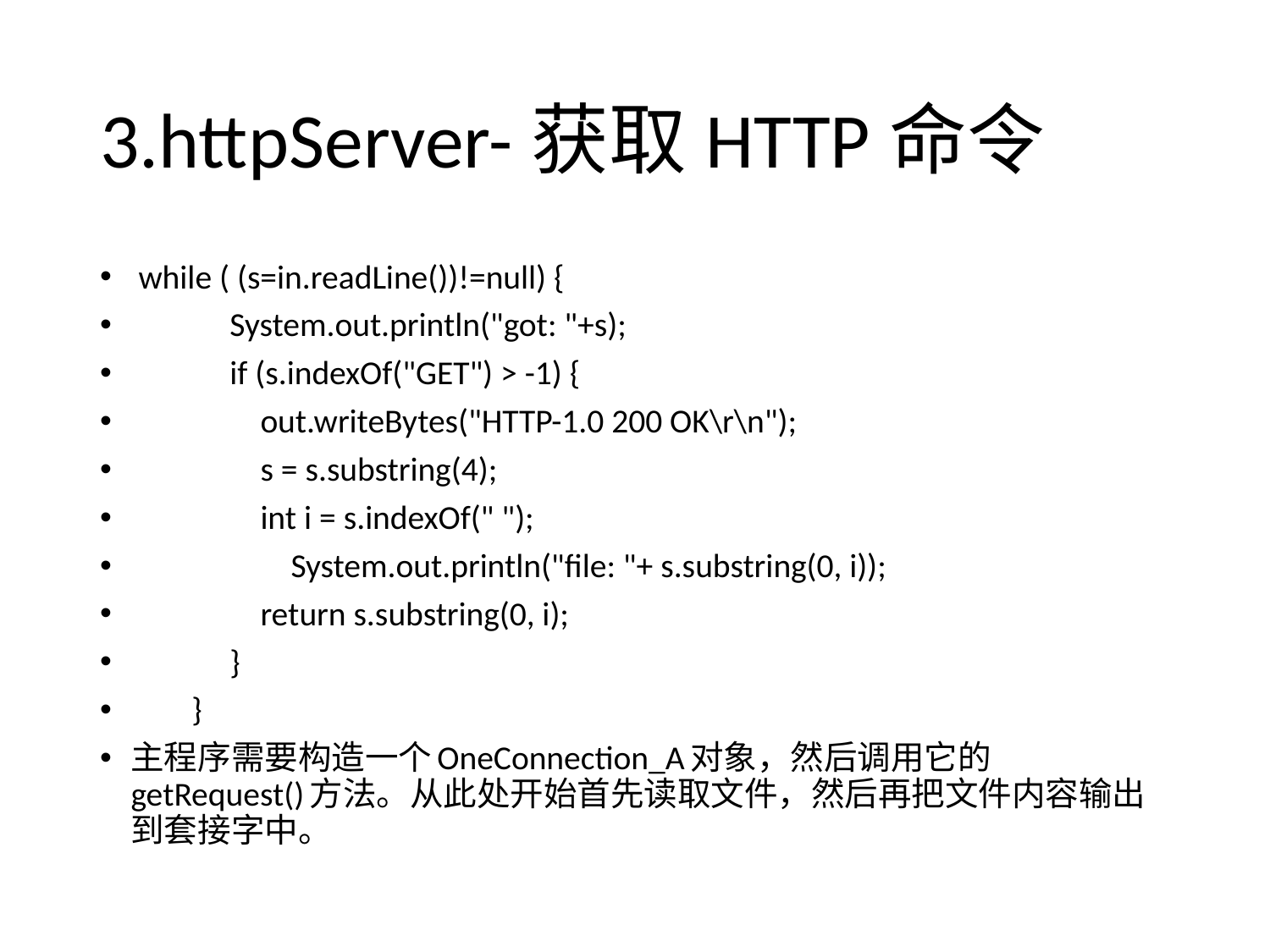

# 3.httpServer-获取HTTP命令
 while ( (s=in.readLine())!=null) {
             System.out.println("got: "+s);
             if (s.indexOf("GET") > -1) {
                 out.writeBytes("HTTP-1.0 200 OK\r\n");
                 s = s.substring(4);
                 int i = s.indexOf(" ");
                     System.out.println("file: "+ s.substring(0, i));
                 return s.substring(0, i);
             }
        }
主程序需要构造一个OneConnection_A对象，然后调用它的getRequest()方法。从此处开始首先读取文件，然后再把文件内容输出到套接字中。